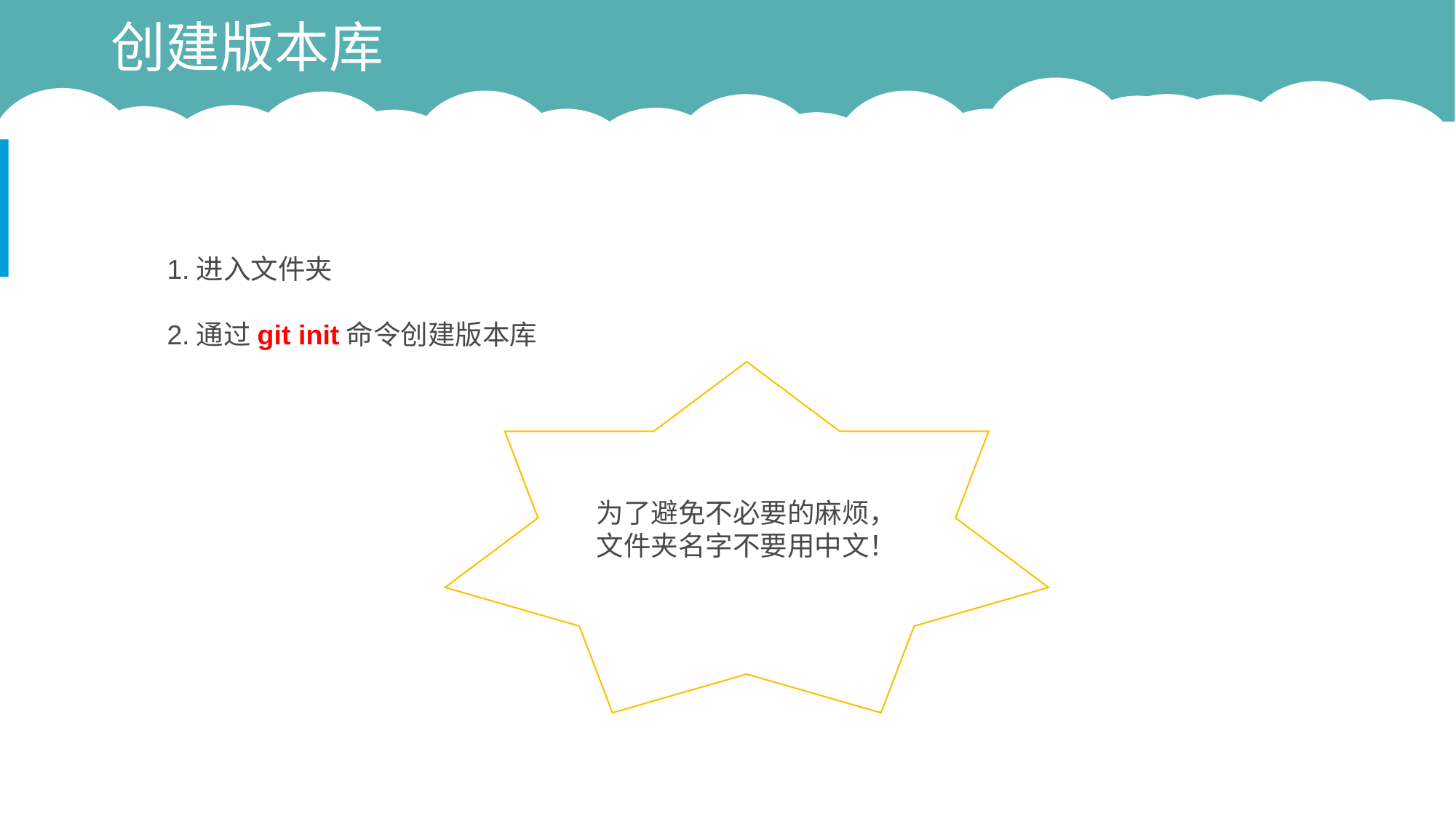

# 创建版本库

1.进入文件夹

2.通过git init命令创建版本库
为了避免不必要的麻烦，
文件夹名字不要用中文！